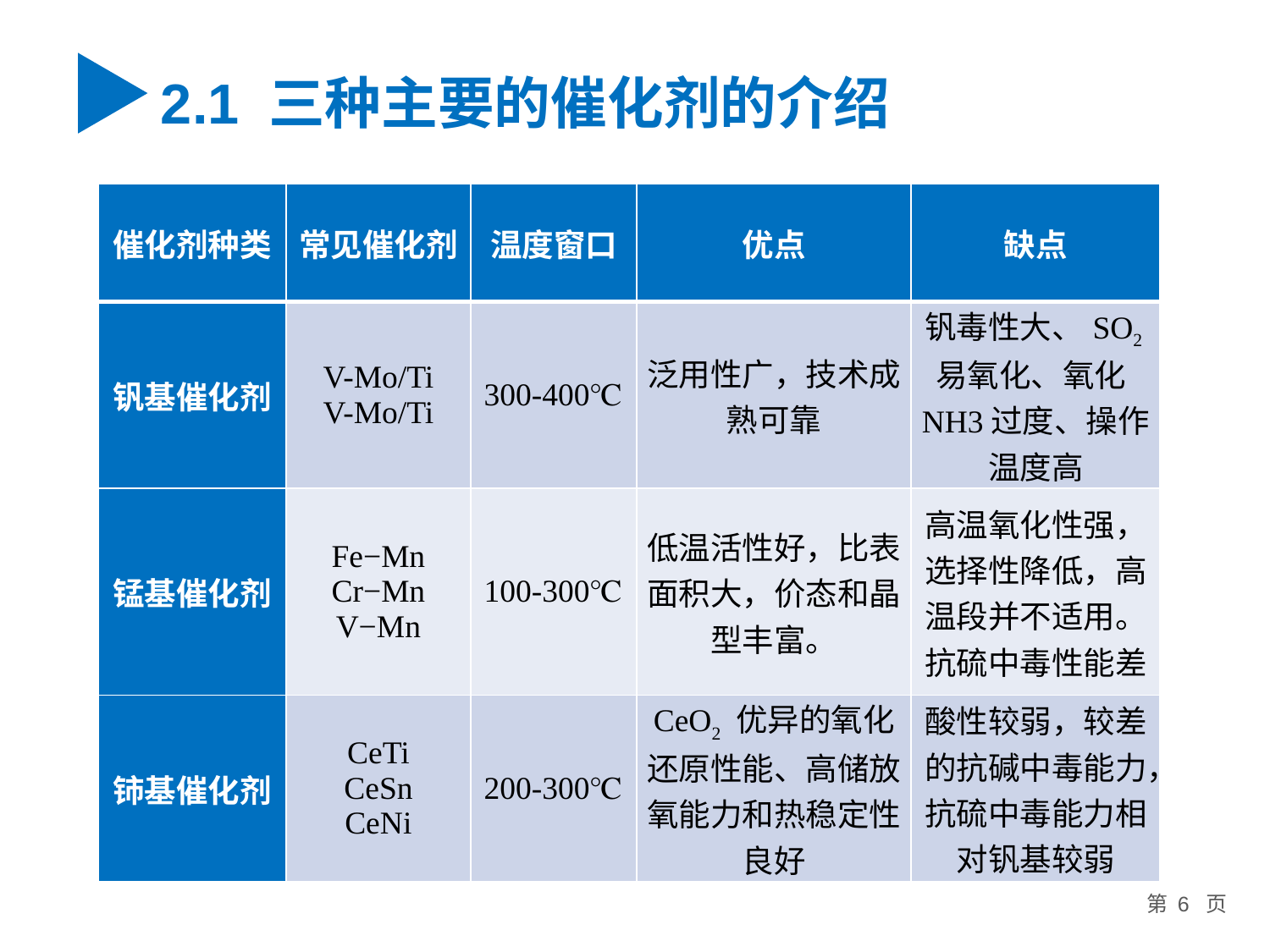

2.1 三种主要的催化剂的介绍
| 催化剂种类 | 常见催化剂 | 温度窗口 | 优点 | 缺点 |
| --- | --- | --- | --- | --- |
| 钒基催化剂 | V-Mo/Ti V-Mo/Ti | 300-400℃ | 泛用性广，技术成熟可靠 | 钒毒性大、SO2易氧化、氧化NH3过度、操作温度高 |
| 锰基催化剂 | Fe−Mn Cr−Mn V−Mn | 100-300℃ | 低温活性好，比表面积大，价态和晶型丰富。 | 高温氧化性强，选择性降低，高温段并不适用。抗硫中毒性能差 |
| 铈基催化剂 | CeTi CeSn CeNi | 200-300℃ | CeO2 优异的氧化还原性能、高储放氧能力和热稳定性良好 | 酸性较弱，较差的抗碱中毒能力，抗硫中毒能力相对钒基较弱 |